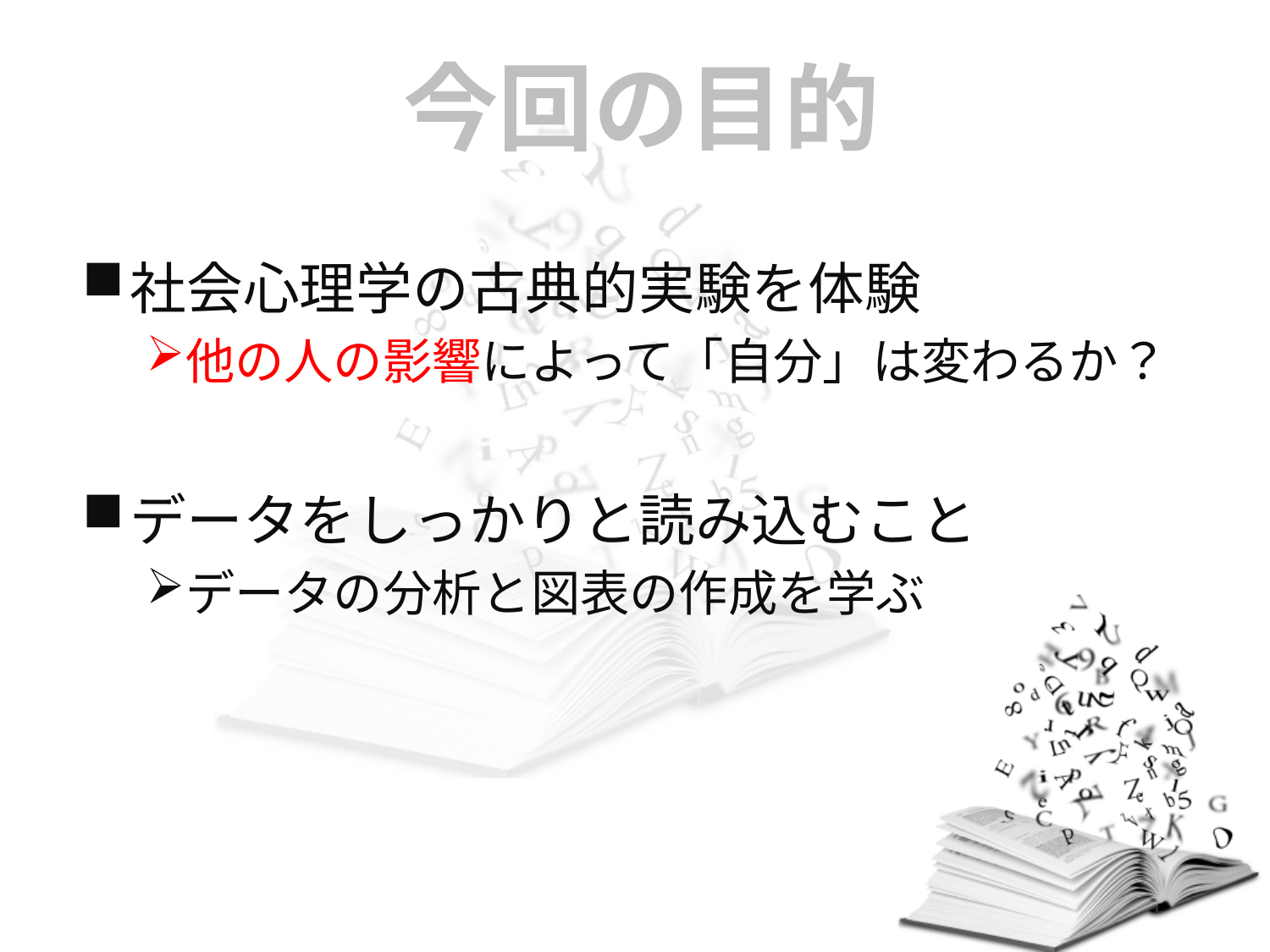

今回の目的
社会心理学の古典的実験を体験
他の人の影響によって「自分」は変わるか？

データをしっかりと読み込むこと
データの分析と図表の作成を学ぶ